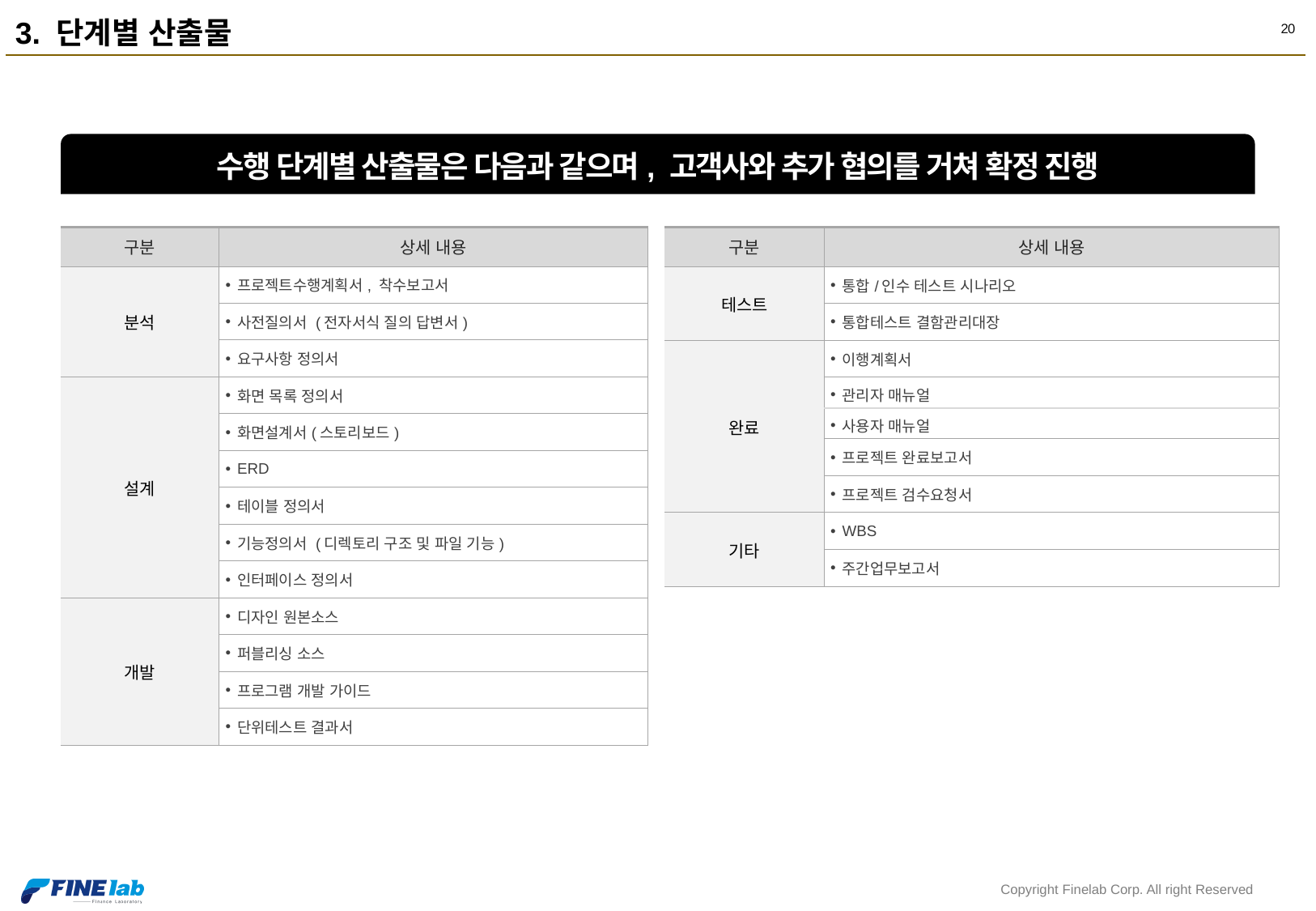

3. 단계별 산출물
수행 단계별 산출물은 다음과 같으며, 고객사와 추가 협의를 거쳐 확정 진행
| 구분 | 상세 내용 |
| --- | --- |
| 분석 | 프로젝트수행계획서, 착수보고서 |
|  | 사전질의서 (전자서식 질의 답변서) |
|  | 요구사항 정의서 |
| 설계 | 화면 목록 정의서 |
|  | 화면설계서(스토리보드) |
|  | ERD |
|  | 테이블 정의서 |
|  | 기능정의서 (디렉토리 구조 및 파일 기능) |
|  | 인터페이스 정의서 |
| 개발 | 디자인 원본소스 |
|  | 퍼블리싱 소스 |
|  | 프로그램 개발 가이드 |
|  | 단위테스트 결과서 |
| 구분 | 상세 내용 |
| --- | --- |
| 테스트 | 통합/인수 테스트 시나리오 |
|  | 통합테스트 결함관리대장 |
| 완료 | 이행계획서 |
|  | 관리자 매뉴얼 |
|  | 사용자 매뉴얼 |
|  | 프로젝트 완료보고서 |
|  | 프로젝트 검수요청서 |
| 기타 | WBS |
|  | 주간업무보고서 |